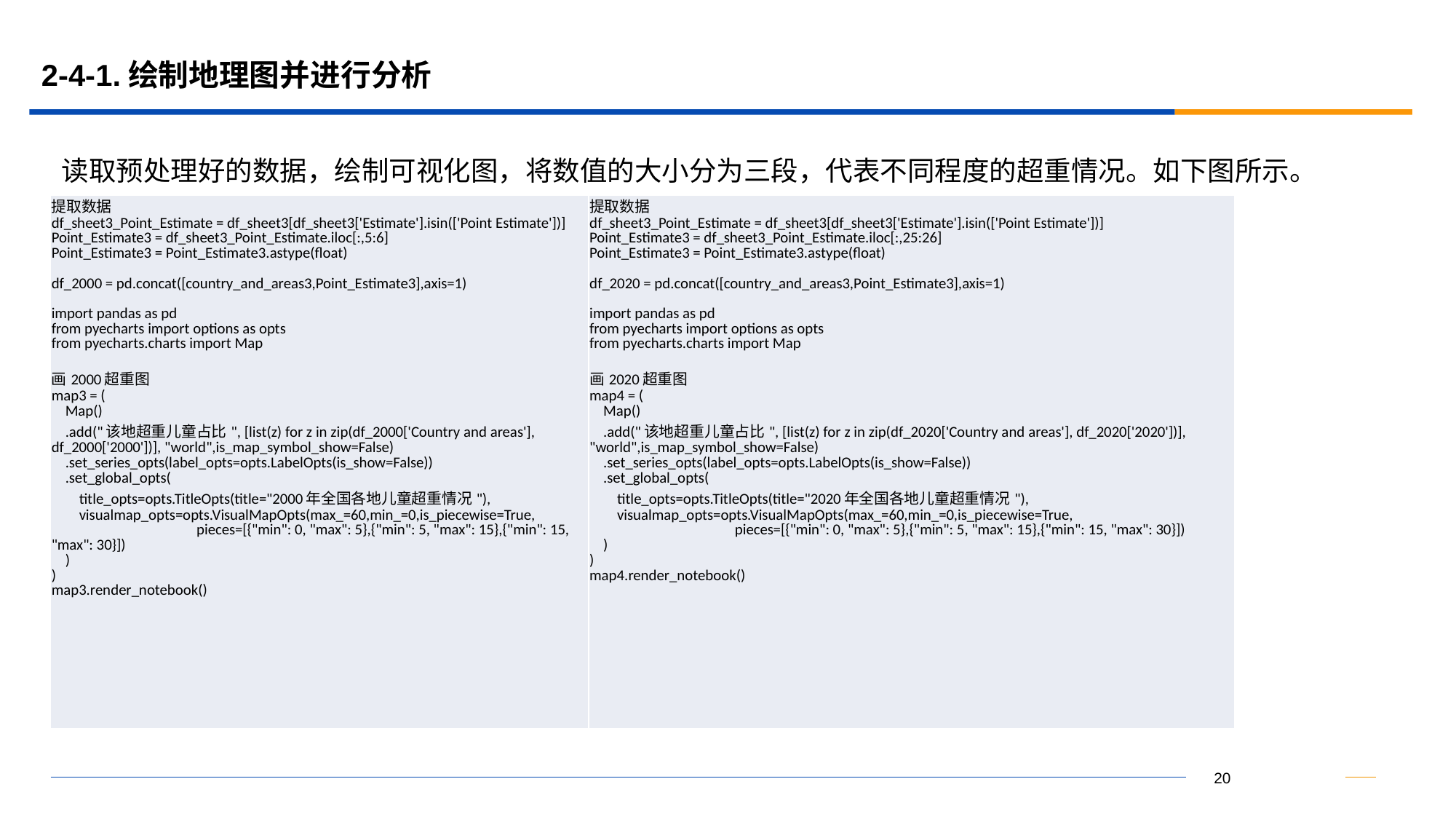

# 2-4-1.绘制地理图并进行分析
读取预处理好的数据，绘制可视化图，将数值的大小分为三段，代表不同程度的超重情况。如下图所示。

| 提取数据 df\_sheet3\_Point\_Estimate = df\_sheet3[df\_sheet3['Estimate'].isin(['Point Estimate'])] Point\_Estimate3 = df\_sheet3\_Point\_Estimate.iloc[:,5:6] Point\_Estimate3 = Point\_Estimate3.astype(float)   df\_2000 = pd.concat([country\_and\_areas3,Point\_Estimate3],axis=1)   import pandas as pd from pyecharts import options as opts from pyecharts.charts import Map   画2000超重图 map3 = ( Map() .add("该地超重儿童占比", [list(z) for z in zip(df\_2000['Country and areas'], df\_2000['2000'])], "world",is\_map\_symbol\_show=False) .set\_series\_opts(label\_opts=opts.LabelOpts(is\_show=False)) .set\_global\_opts( title\_opts=opts.TitleOpts(title="2000年全国各地儿童超重情况"), visualmap\_opts=opts.VisualMapOpts(max\_=60,min\_=0,is\_piecewise=True, pieces=[{"min": 0, "max": 5},{"min": 5, "max": 15},{"min": 15, "max": 30}]) ) ) map3.render\_notebook() |
| --- |
| 提取数据 df\_sheet3\_Point\_Estimate = df\_sheet3[df\_sheet3['Estimate'].isin(['Point Estimate'])] Point\_Estimate3 = df\_sheet3\_Point\_Estimate.iloc[:,25:26] Point\_Estimate3 = Point\_Estimate3.astype(float)   df\_2020 = pd.concat([country\_and\_areas3,Point\_Estimate3],axis=1)   import pandas as pd from pyecharts import options as opts from pyecharts.charts import Map   画2020超重图 map4 = ( Map() .add("该地超重儿童占比", [list(z) for z in zip(df\_2020['Country and areas'], df\_2020['2020'])], "world",is\_map\_symbol\_show=False) .set\_series\_opts(label\_opts=opts.LabelOpts(is\_show=False)) .set\_global\_opts( title\_opts=opts.TitleOpts(title="2020年全国各地儿童超重情况"), visualmap\_opts=opts.VisualMapOpts(max\_=60,min\_=0,is\_piecewise=True, pieces=[{"min": 0, "max": 5},{"min": 5, "max": 15},{"min": 15, "max": 30}]) ) ) map4.render\_notebook() |
| --- |